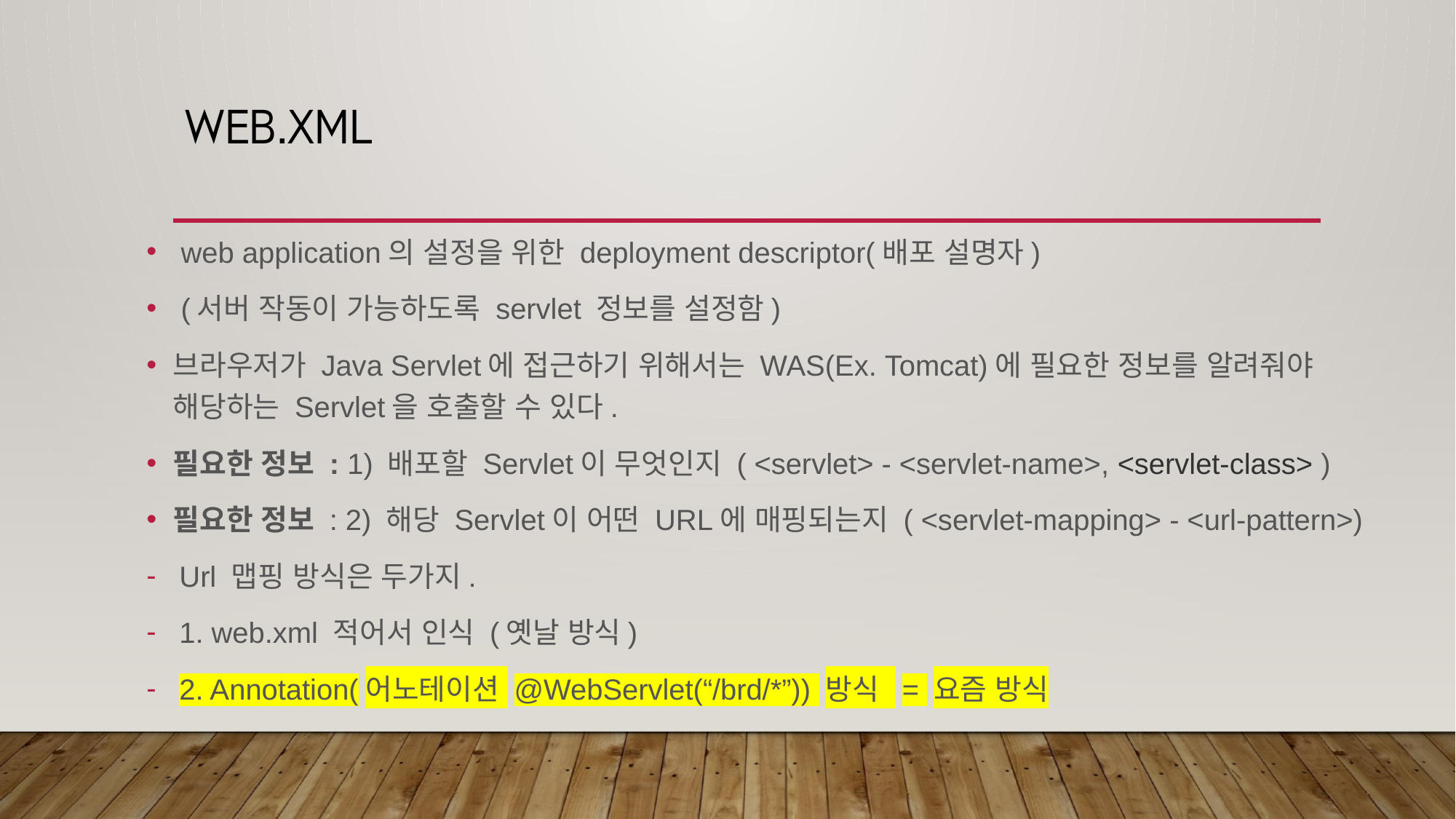

# WEB.xml
 web application의 설정을 위한 deployment descriptor(배포 설명자)
 (서버 작동이 가능하도록 servlet 정보를 설정함)
브라우저가 Java Servlet에 접근하기 위해서는 WAS(Ex. Tomcat)에 필요한 정보를 알려줘야 해당하는 Servlet을 호출할 수 있다.
필요한 정보 : 1) 배포할 Servlet이 무엇인지 ( <servlet> - <servlet-name>, <servlet-class> )
필요한 정보 : 2) 해당 Servlet이 어떤 URL에 매핑되는지 ( <servlet-mapping> - <url-pattern>)
Url 맵핑 방식은 두가지.
1. web.xml 적어서 인식 (옛날 방식)
2. Annotation(어노테이션 @WebServlet(“/brd/*”)) 방식  = 요즘 방식